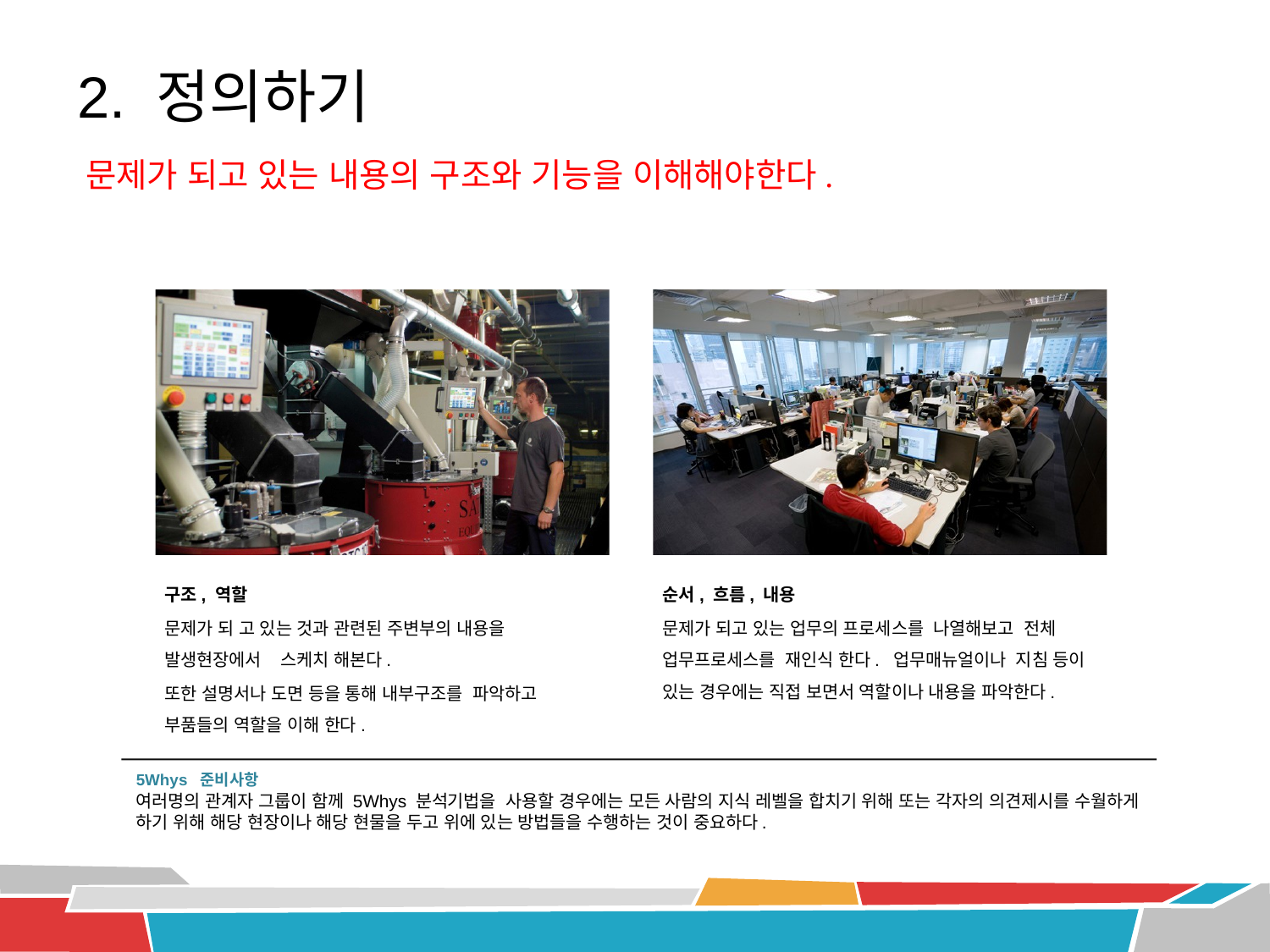

2. 정의하기
문제가 되고 있는 내용의 구조와 기능을 이해해야한다.

구조, 역할
문제가 되 고 있는 것과 관련된 주변부의 내용을 발생현장에서    스케치 해본다.
또한 설명서나 도면 등을 통해 내부구조를  파악하고 부품들의 역할을 이해 한다.
순서, 흐름, 내용
문제가 되고 있는 업무의 프로세스를  나열해보고  전체 업무프로세스를  재인식 한다.  업무매뉴얼이나  지침 등이 있는 경우에는 직접 보면서 역할이나 내용을 파악한다.

5Whys  준비사항
여러명의 관계자 그룹이 함께 5Whys 분석기법을  사용할 경우에는 모든 사람의 지식 레벨을 합치기 위해 또는 각자의 의견제시를 수월하게  하기 위해 해당 현장이나 해당 현물을 두고 위에 있는 방법들을 수행하는 것이 중요하다.